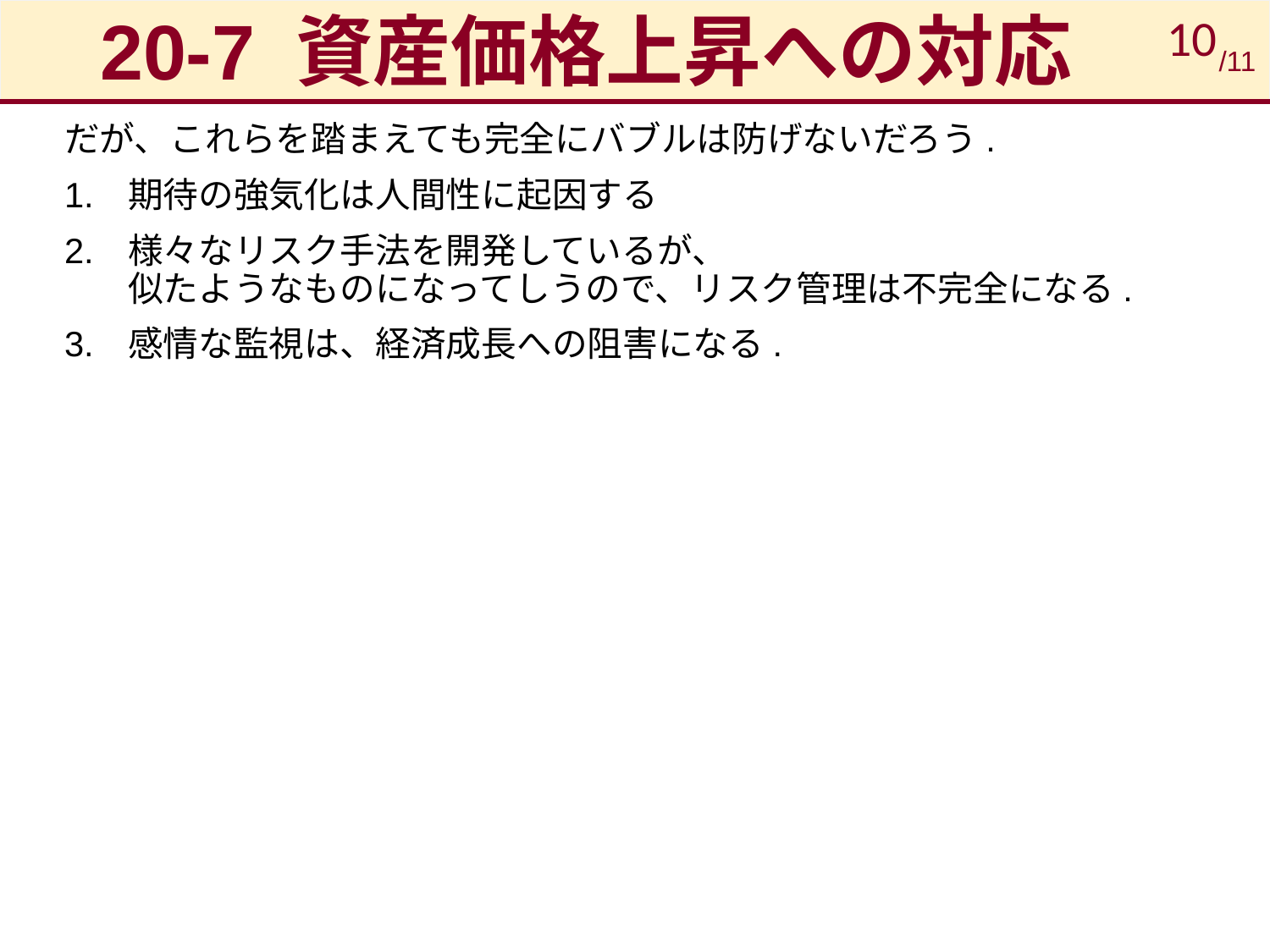

# 20-7 資産価格上昇への対応
10
/11
だが、これらを踏まえても完全にバブルは防げないだろう.
期待の強気化は人間性に起因する
様々なリスク手法を開発しているが、
似たようなものになってしうので、リスク管理は不完全になる.
感情な監視は、経済成長への阻害になる.